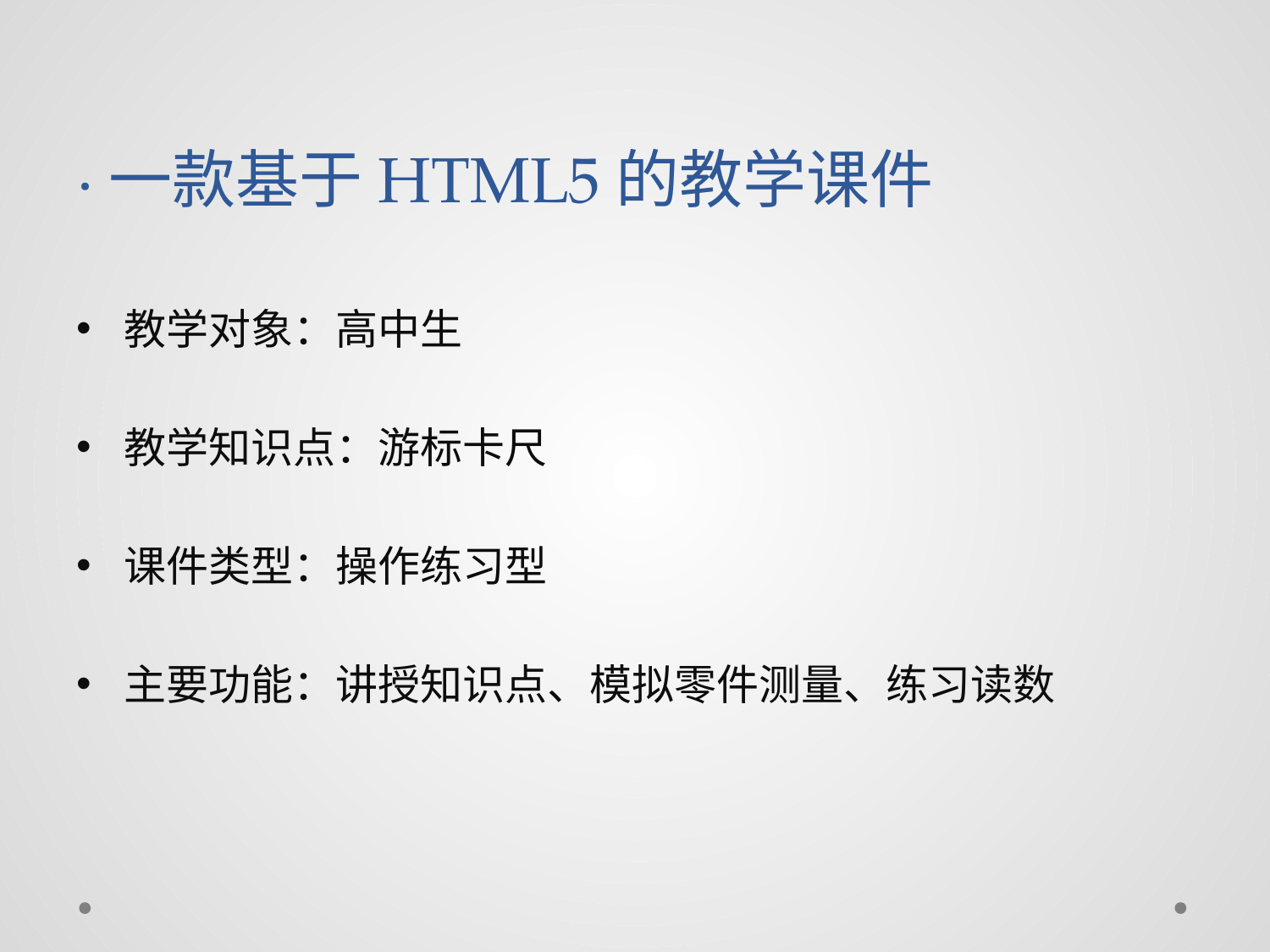

# ·一款基于HTML5的教学课件
教学对象：高中生

教学知识点：游标卡尺

课件类型：操作练习型

主要功能：讲授知识点、模拟零件测量、练习读数